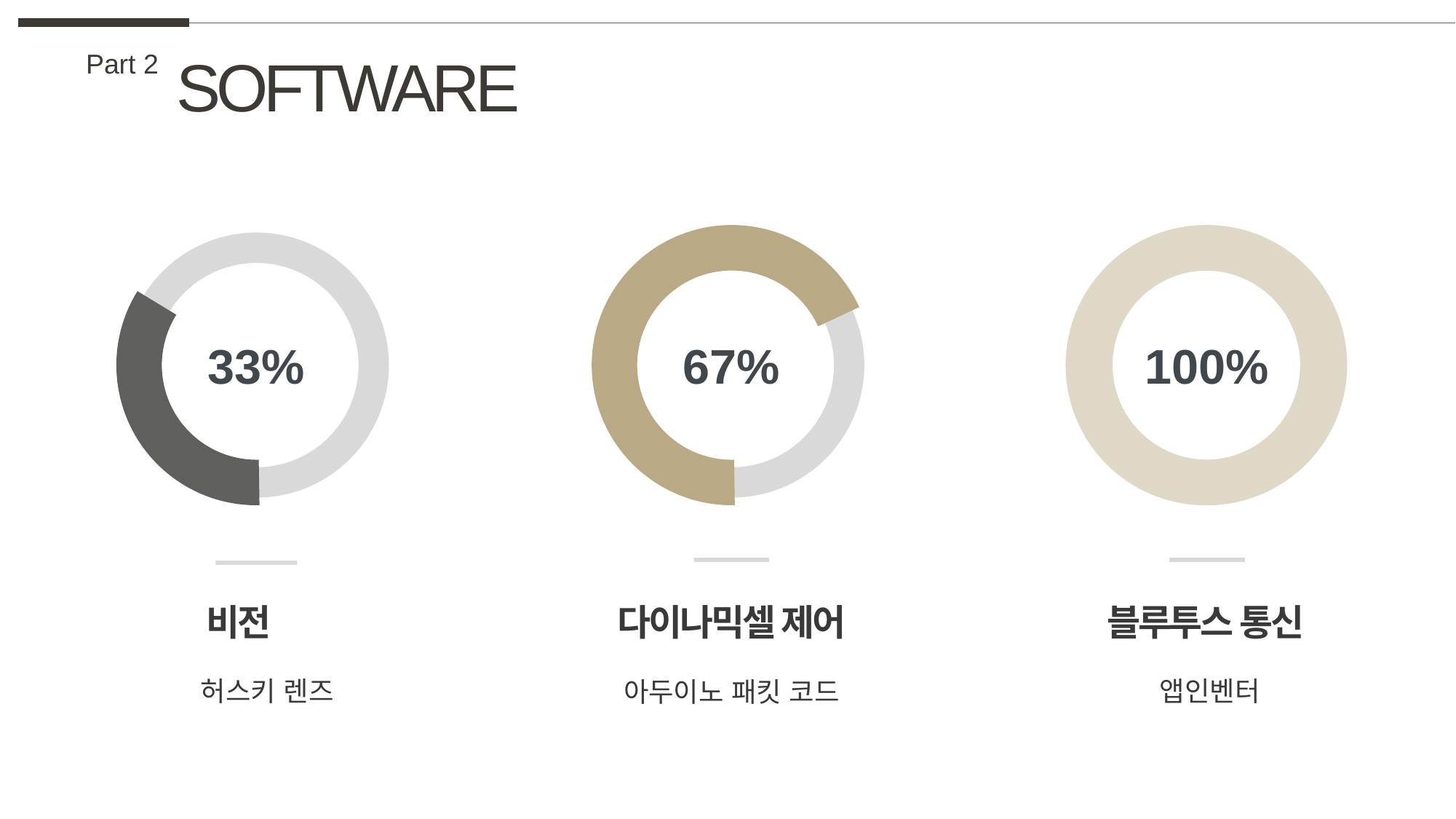

SOFTWARE
Part 2

33%
67%
100%

비전
다이나믹셀 제어
블루투스 통신
허스키 렌즈
앱인벤터
아두이노 패킷 코드